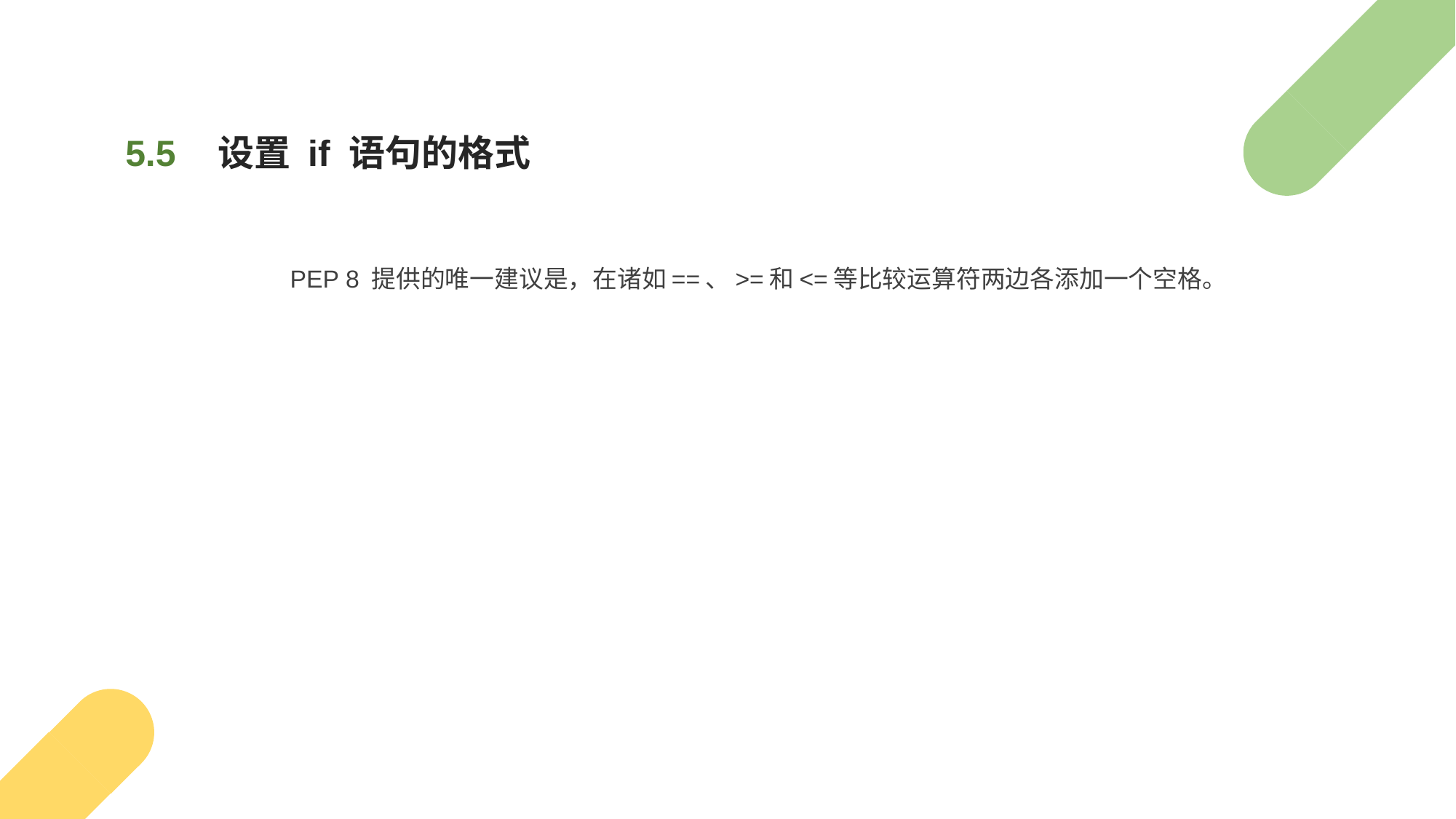

设置 if 语句的格式
5.5
PEP 8 提供的唯一建议是，在诸如==、>=和<=等比较运算符两边各添加一个空格。